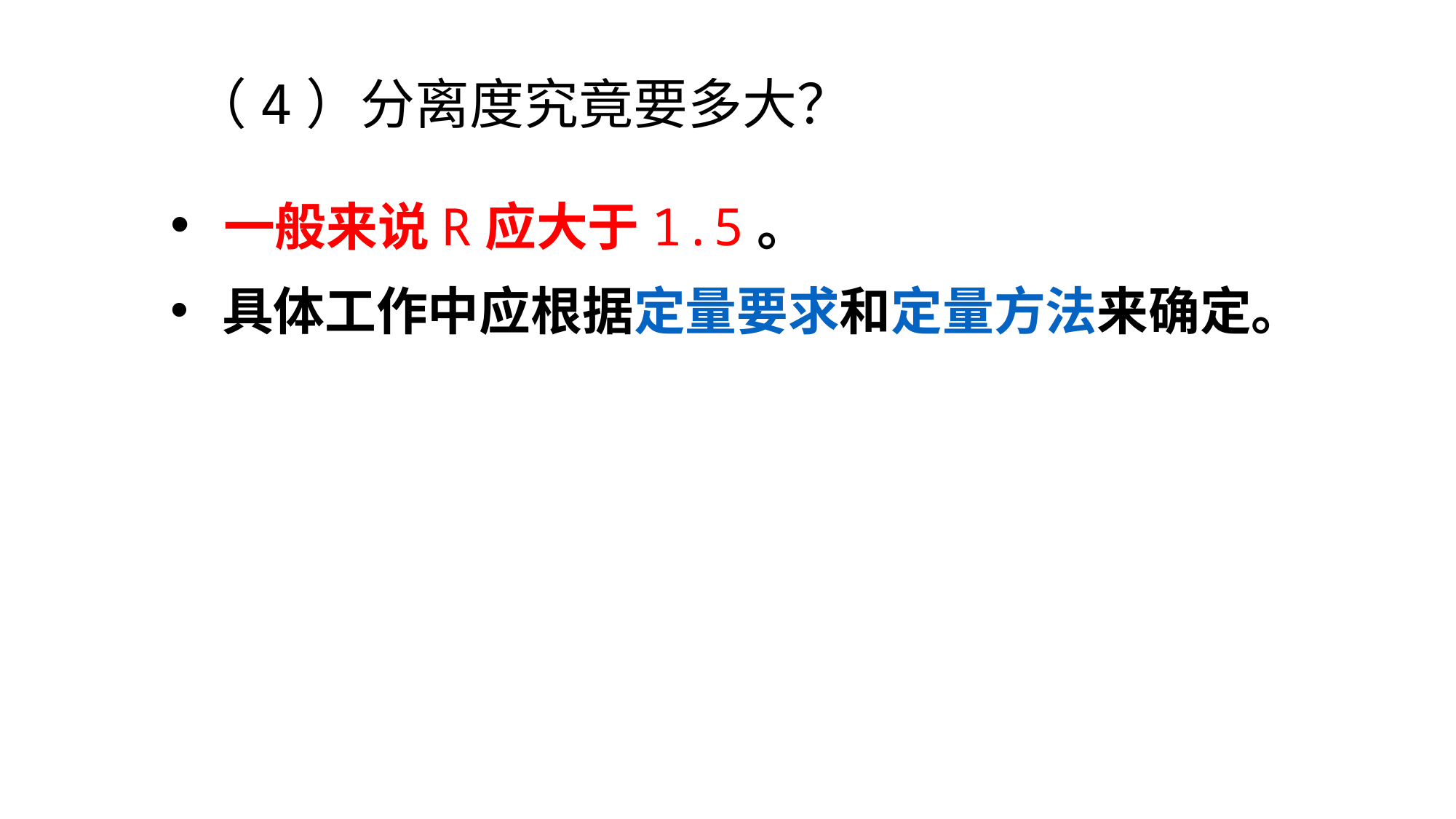

（4）分离度究竟要多大？
 一般来说R应大于1.5。
 具体工作中应根据定量要求和定量方法来确定。